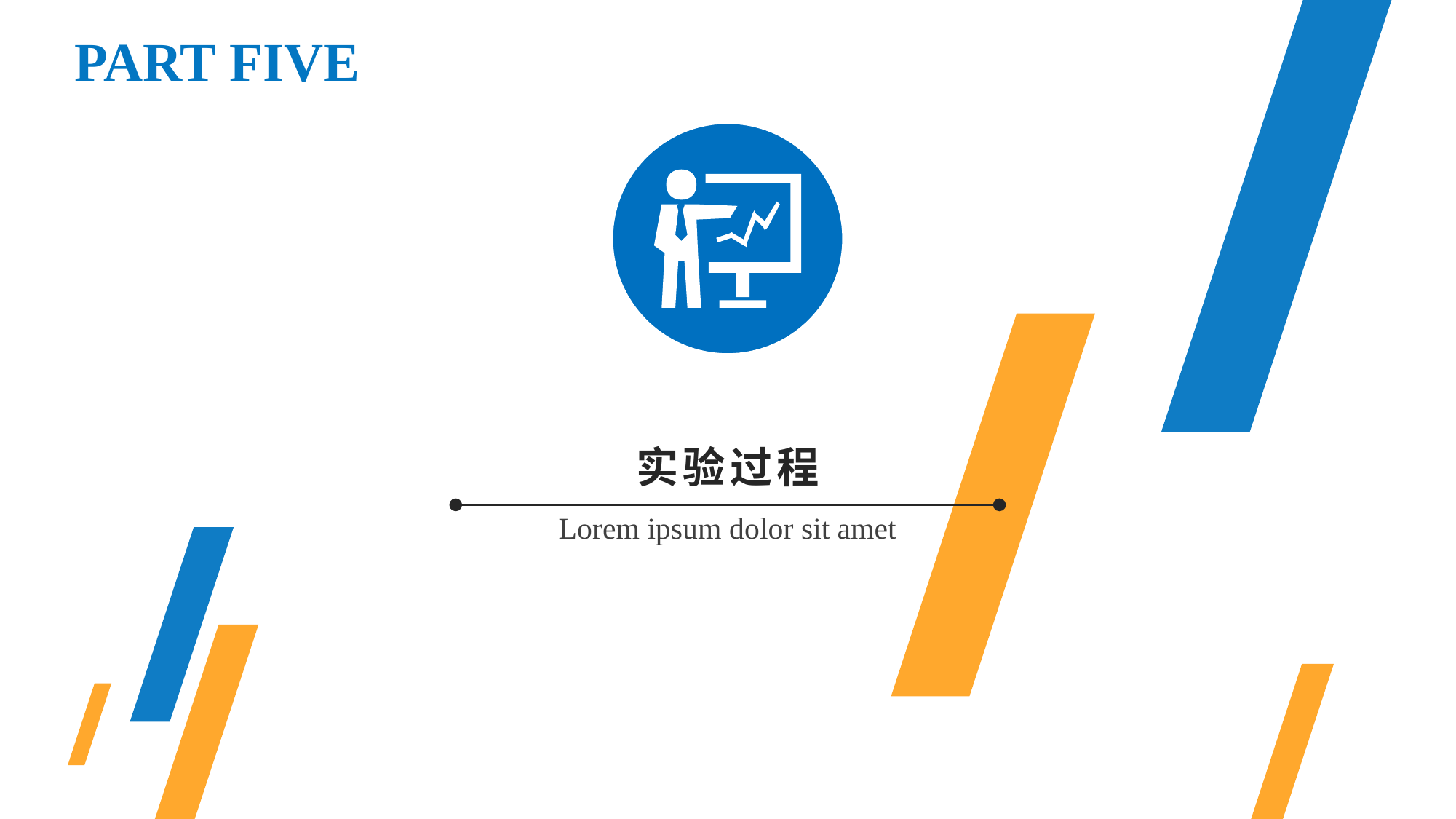

PART FIVE

实验过程

Lorem ipsum dolor sit amet